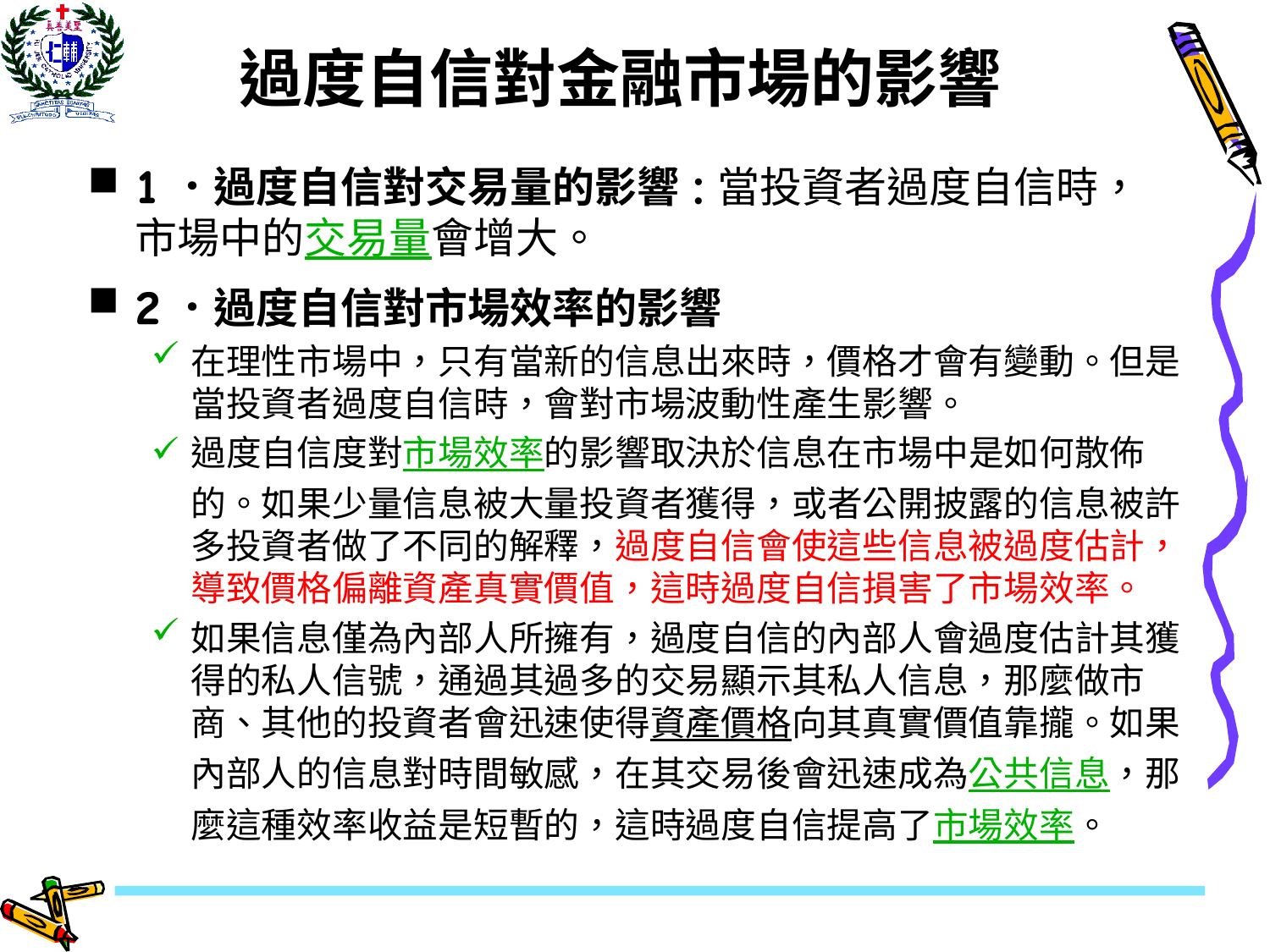

# 過度自信對金融市場的影響
1．過度自信對交易量的影響:當投資者過度自信時，市場中的交易量會增大。
2．過度自信對市場效率的影響
在理性市場中，只有當新的信息出來時，價格才會有變動。但是當投資者過度自信時，會對市場波動性產生影響。
過度自信度對市場效率的影響取決於信息在市場中是如何散佈的。如果少量信息被大量投資者獲得，或者公開披露的信息被許多投資者做了不同的解釋，過度自信會使這些信息被過度估計，導致價格偏離資產真實價值，這時過度自信損害了市場效率。
如果信息僅為內部人所擁有，過度自信的內部人會過度估計其獲得的私人信號，通過其過多的交易顯示其私人信息，那麼做市商、其他的投資者會迅速使得資產價格向其真實價值靠攏。如果內部人的信息對時間敏感，在其交易後會迅速成為公共信息，那麼這種效率收益是短暫的，這時過度自信提高了市場效率。